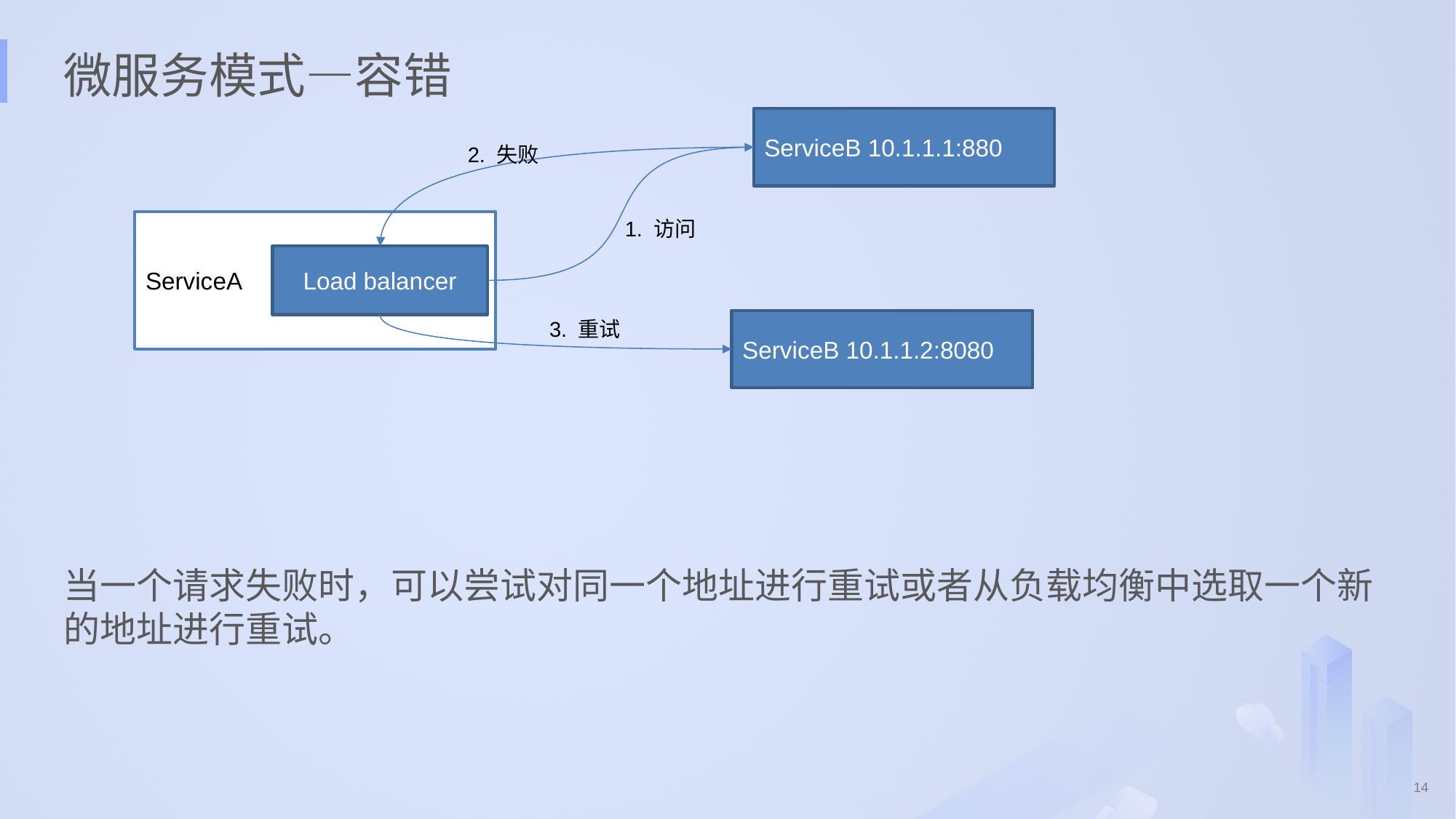

# 微服务模式—容错
ServiceB 10.1.1.1:880
2. 失败
1. 访问
ServiceA
Load balancer
3. 重试
ServiceB 10.1.1.2:8080
当一个请求失败时，可以尝试对同一个地址进行重试或者从负载均衡中选取一个新的地址进行重试。